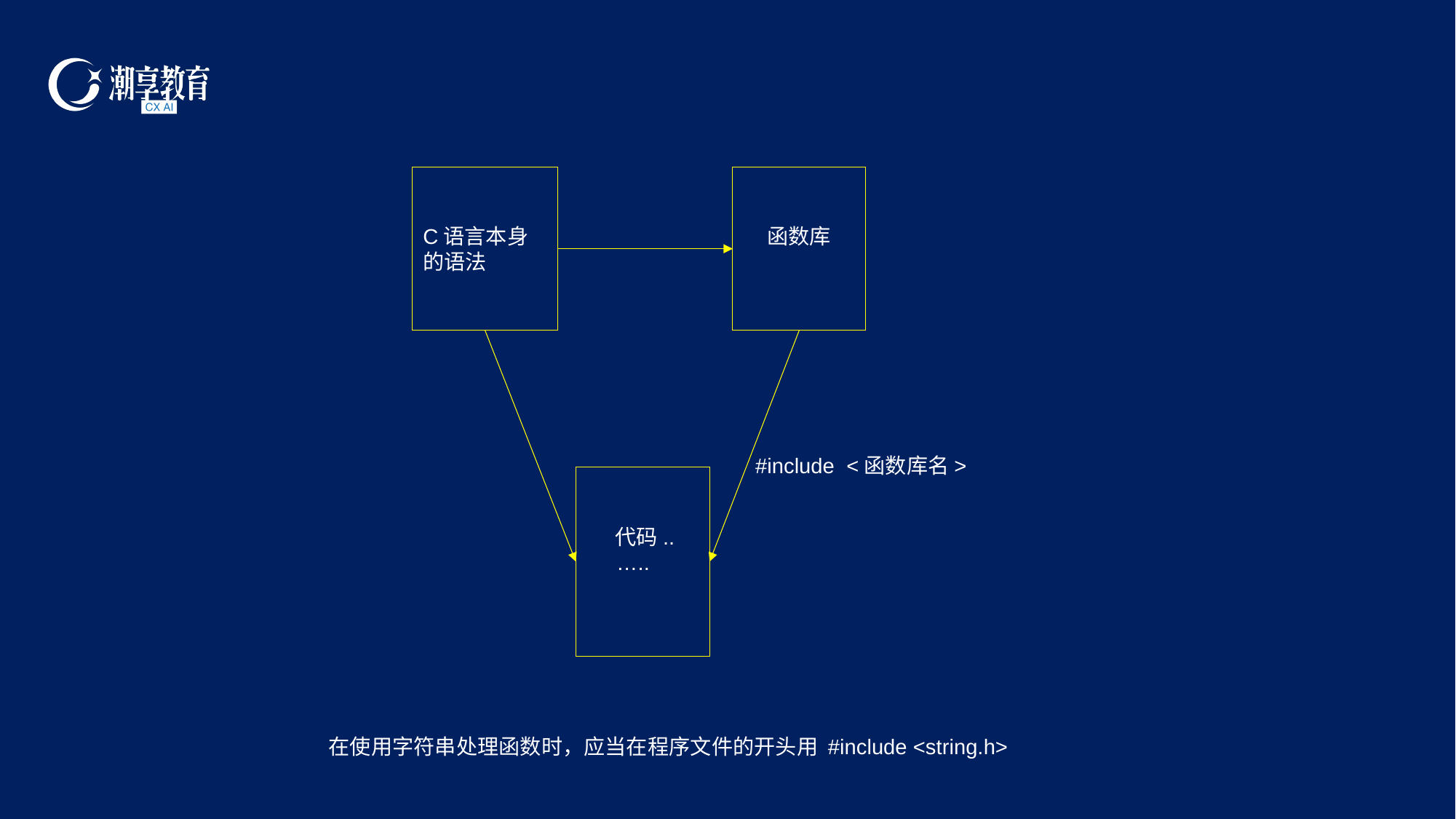

C语言本身的语法

    函数库

#include  <函数库名>

     代码..
     …..

在使用字符串处理函数时，应当在程序文件的开头用 #include <string.h>